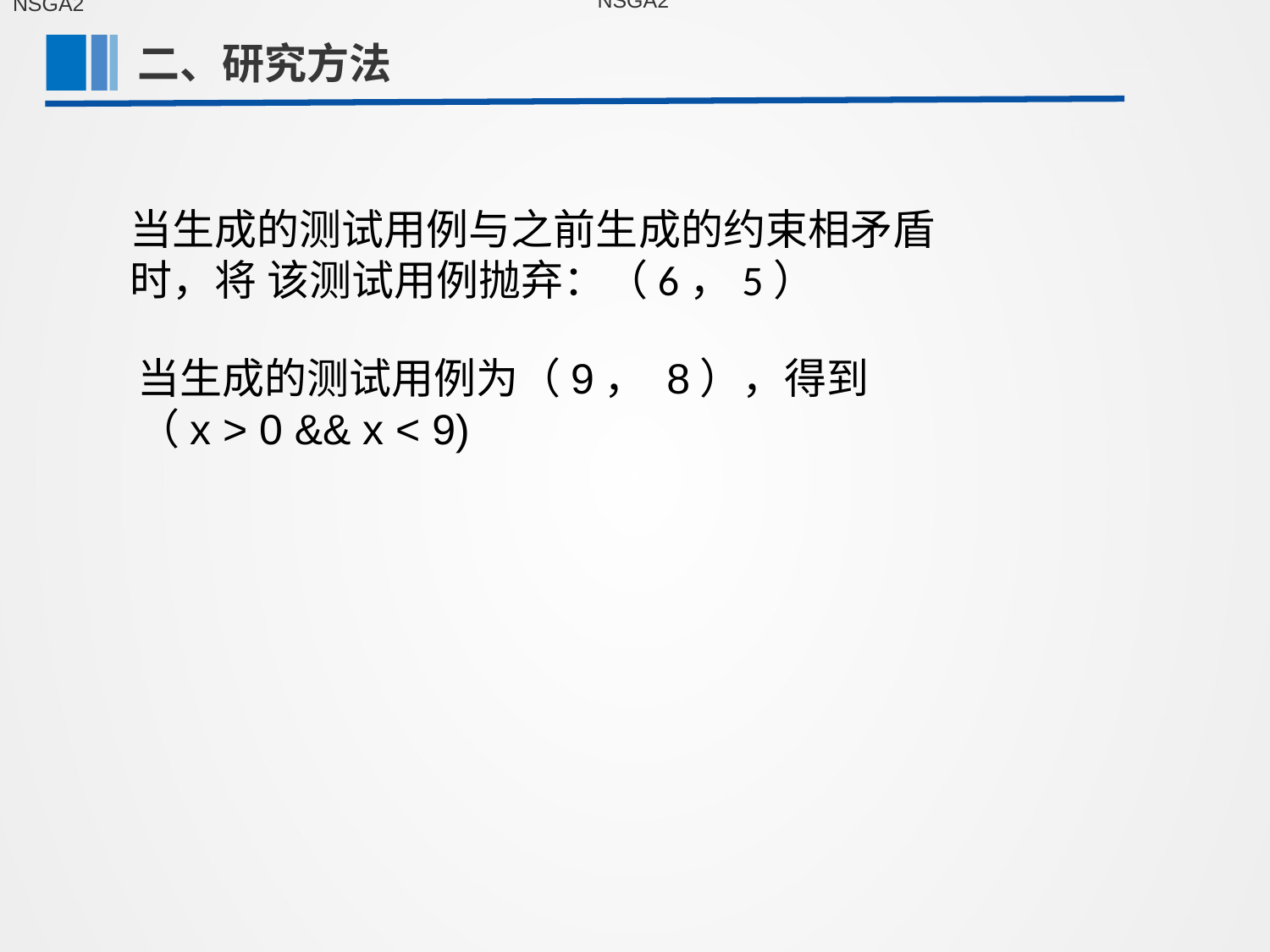

NSGA2
NSGA2
二、研究方法

第一部分
当生成的测试用例与之前生成的约束相矛盾时，将 该测试用例抛弃：（6，5）
当生成的测试用例为（9， 8），得到（x > 0 && x < 9)